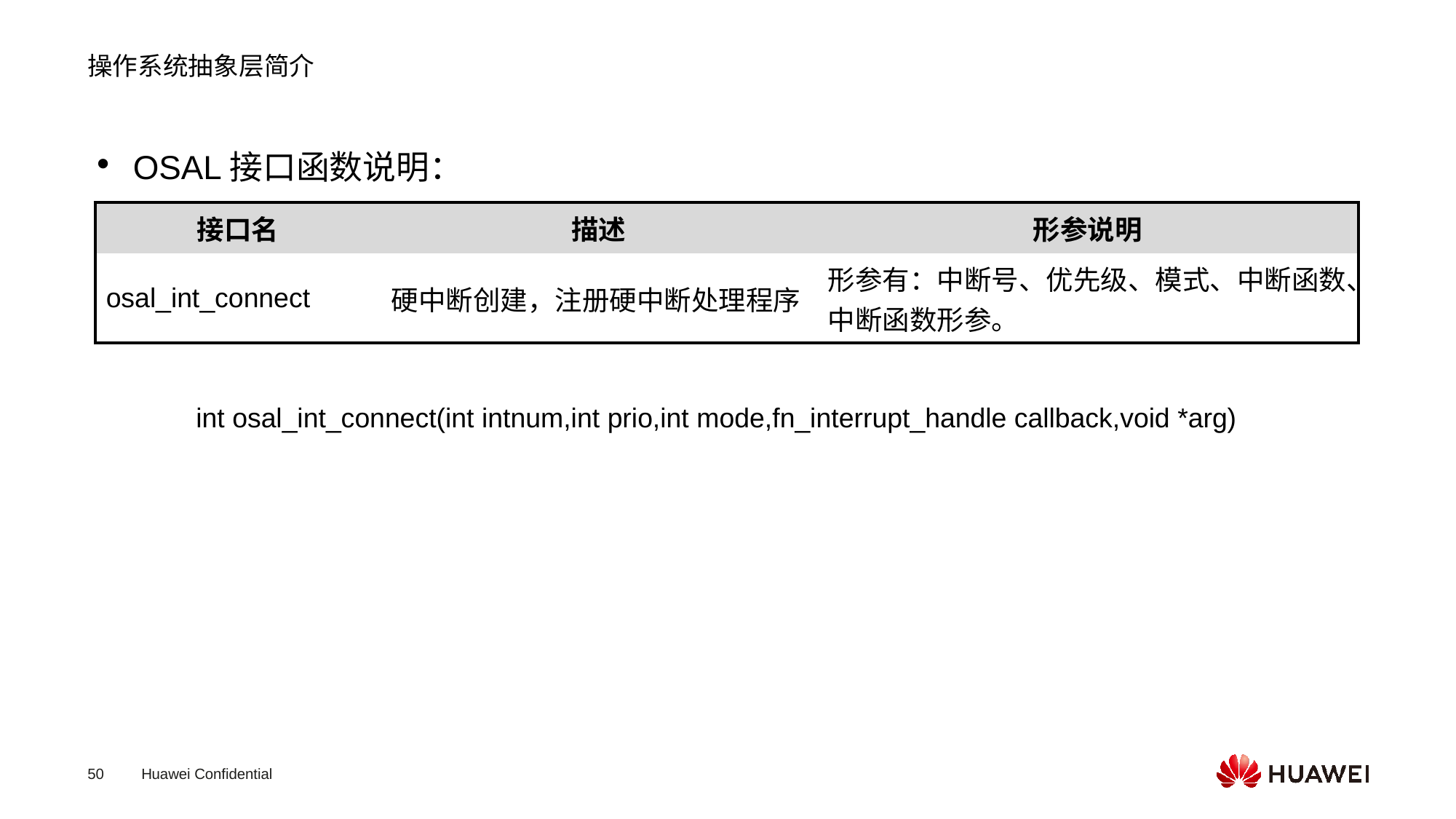

# 操作系统抽象层简介
OSAL接口函数说明：

| 接口名 | 描述 | 形参说明 |
| --- | --- | --- |
| osal\_int\_connect | 硬中断创建，注册硬中断处理程序 | 形参有：中断号、优先级、模式、中断函数、中断函数形参。 |
int osal_int_connect(int intnum,int prio,int mode,fn_interrupt_handle callback,void *arg)